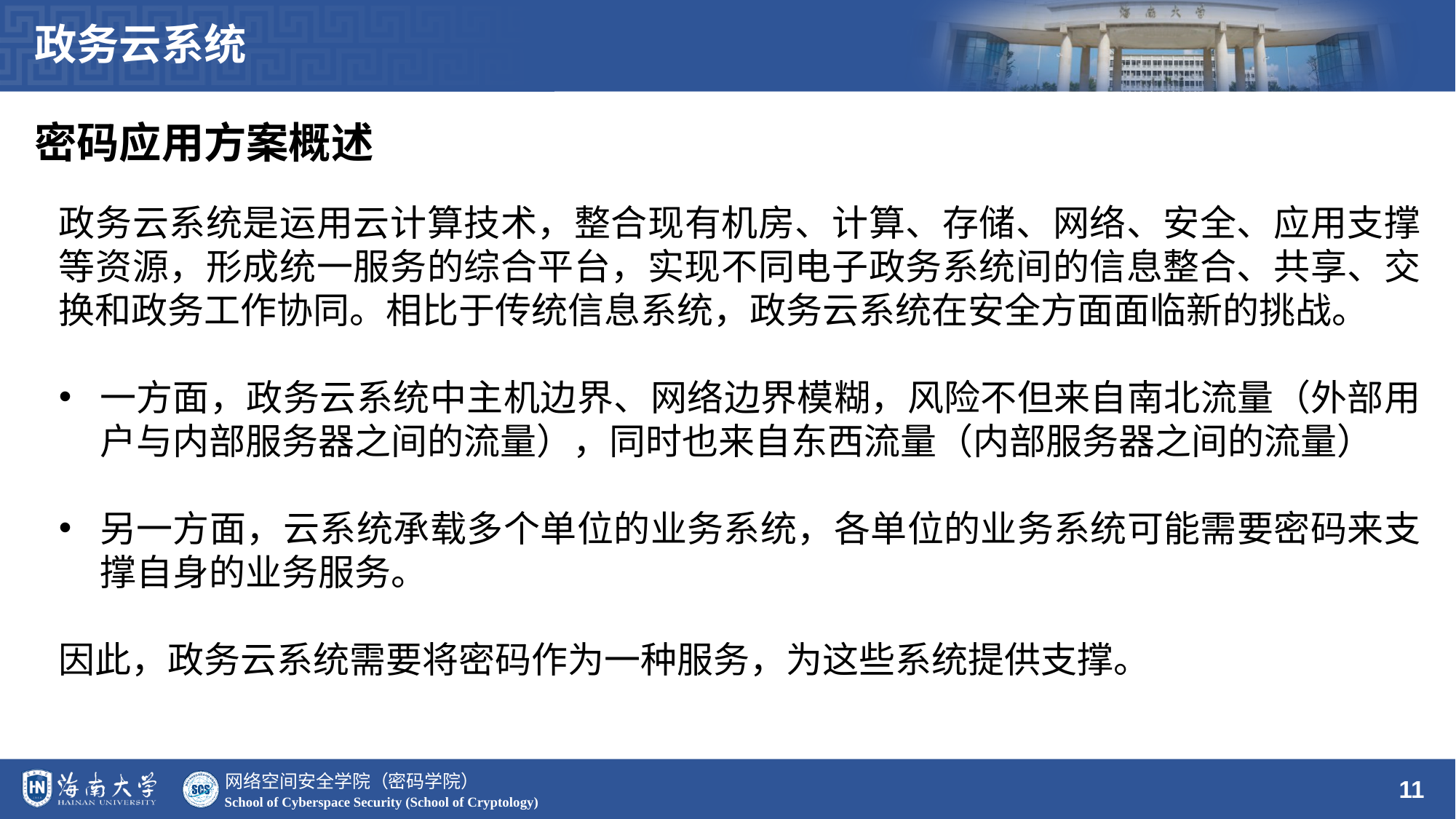

政务云系统
密码应用方案概述
政务云系统是运用云计算技术，整合现有机房、计算、存储、网络、安全、应用支撑等资源，形成统一服务的综合平台，实现不同电子政务系统间的信息整合、共享、交换和政务工作协同。相比于传统信息系统，政务云系统在安全方面面临新的挑战。

一方面，政务云系统中主机边界、网络边界模糊，风险不但来自南北流量（外部用户与内部服务器之间的流量），同时也来自东西流量（内部服务器之间的流量）

另一方面，云系统承载多个单位的业务系统，各单位的业务系统可能需要密码来支撑自身的业务服务。

因此，政务云系统需要将密码作为一种服务，为这些系统提供支撑。

11